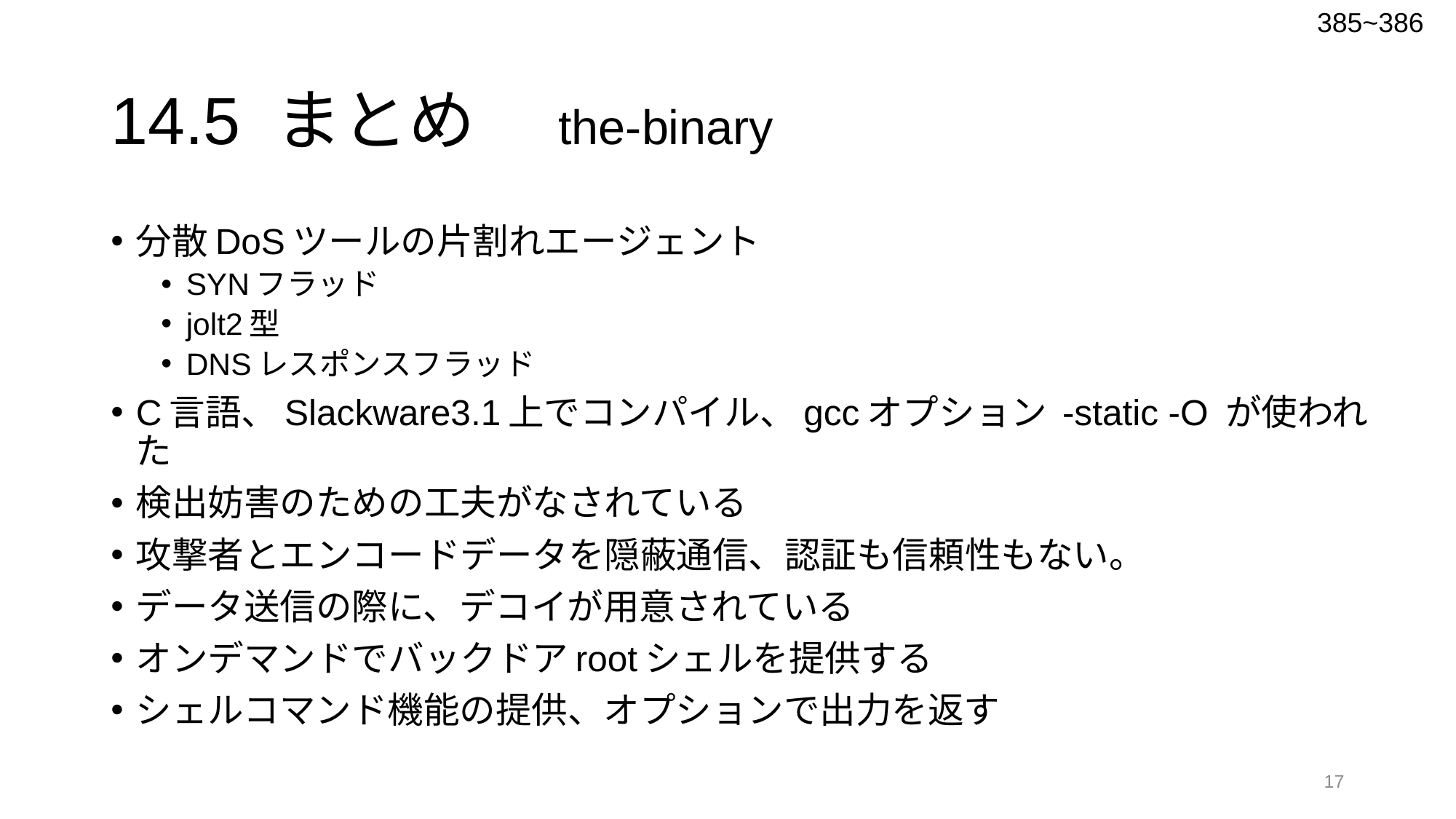

385~386
# 14.5 まとめ　the-binary
分散DoSツールの片割れエージェント
SYNフラッド
jolt2型
DNSレスポンスフラッド
C言語、Slackware3.1上でコンパイル、gccオプション -static -O が使われた
検出妨害のための工夫がなされている
攻撃者とエンコードデータを隠蔽通信、認証も信頼性もない。
データ送信の際に、デコイが用意されている
オンデマンドでバックドアrootシェルを提供する
シェルコマンド機能の提供、オプションで出力を返す

17